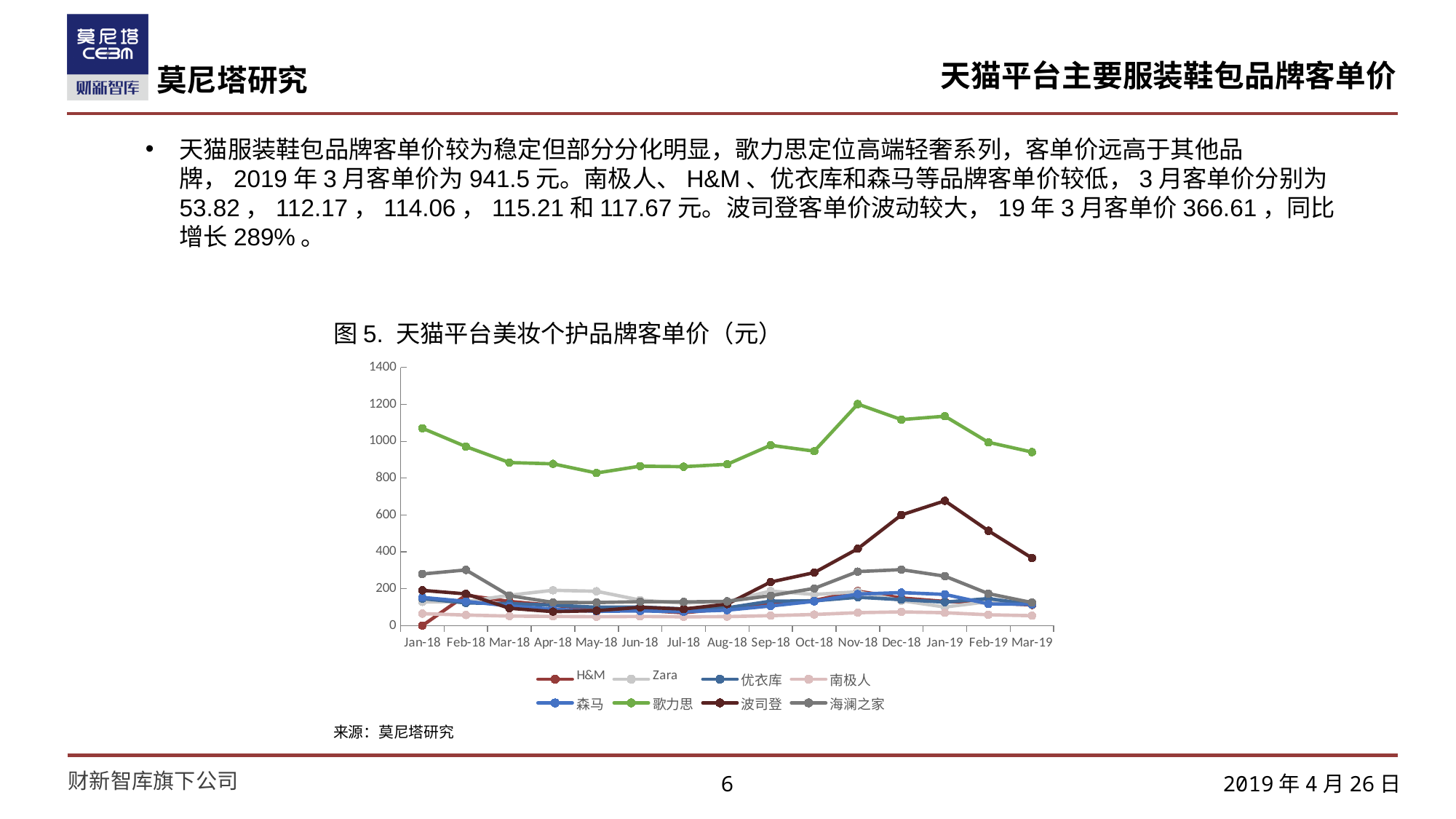

# 天猫平台主要服装鞋包品牌客单价
天猫服装鞋包品牌客单价较为稳定但部分分化明显，歌力思定位高端轻奢系列，客单价远高于其他品牌，2019年3月客单价为941.5元。南极人、H&M、优衣库和森马等品牌客单价较低，3月客单价分别为53.82，112.17，114.06，115.21和117.67元。波司登客单价波动较大，19年3月客单价366.61，同比增长289%。
图5. 天猫平台美妆个护品牌客单价（元）

### Chart

| Category | H&M | Zara | 优衣库 | 南极人 | 森马 | 歌力思 | 波司登 | 海澜之家 |
|---|---|---|---|---|---|---|---|---|
| 43101.0 | 0.0 | 128.4298530513979 | 146.2967009472082 | 64.81661471769326 | 152.898640336876 | 1070.785247432306 | 191.110231114081 | 280.0735978225435 |
| 43132.0 | 165.304347826087 | 129.84922130741 | 123.094283125134 | 57.35187432944938 | 131.3706017746457 | 971.281600708801 | 172.0897062221443 | 301.9351157210544 |
| 43160.0 | 131.1345675600995 | 164.8589832869081 | 119.0208236671251 | 51.66042215856128 | 106.7548340550142 | 884.6529391059481 | 94.1267764836958 | 162.2085803932418 |
| 43191.0 | 109.8884342466463 | 191.4740569378216 | 110.9051306444923 | 49.74683537357506 | 89.40698791265332 | 877.6190476190475 | 75.73871450852505 | 125.7107067766456 |
| 43221.0 | 89.3892392712973 | 186.1341439497941 | 99.69593831307412 | 47.9946174389641 | 77.38945146961213 | 827.9345948691897 | 80.7493017892984 | 125.2104820737381 |
| 43252.0 | 83.82685140882508 | 138.4587041259101 | 100.7997626206437 | 49.49319717631518 | 79.81791970438915 | 865.132580091533 | 99.12574031567905 | 129.8764920486231 |
| 43282.0 | 69.50915967024558 | 121.594557449148 | 90.3582687197296 | 47.78212214871287 | 75.4236687693323 | 862.2354312354311 | 89.79633683754196 | 128.4282382691767 |
| 43313.0 | 92.03705903625898 | 131.1367846989885 | 96.13792802082638 | 48.63828109605662 | 83.94340892084811 | 875.0976144109052 | 116.5688130835623 | 131.5671621824097 |
| 43344.0 | 125.2494046726582 | 187.368515964782 | 132.5417834314016 | 54.0877548718358 | 106.5001606977855 | 978.404304029304 | 236.4586513469372 | 162.4236601401243 |
| 43374.0 | 136.121364782027 | 168.8583573557433 | 134.2702706374606 | 60.18628362274914 | 131.7408476474556 | 946.5800293685757 | 287.3571026411691 | 201.909121877588 |
| 43405.0 | 186.9176127224767 | 183.2060894655071 | 153.8733922665268 | 70.11382709640614 | 171.180341106653 | 1201.832949654689 | 416.7856154605206 | 292.9344983741942 |
| 43435.0 | 149.9209048539275 | 135.047748695419 | 140.6418872306032 | 74.34120491742097 | 179.067677022505 | 1117.652946807056 | 600.413343011603 | 303.5030713396444 |
| 43466.0 | 131.0351453862438 | 100.8785688191208 | 127.5312881739502 | 69.82021035229235 | 169.301212782341 | 1136.181593927894 | 677.2451534993962 | 268.0200586049603 |
| 43497.0 | 123.6989399252078 | 129.6785910153657 | 146.5314161311818 | 58.76164431227783 | 117.6749625275967 | 994.461016028253 | 514.5692935225974 | 173.286529467816 |
| 43525.0 | 112.1738328016192 | 125.9403821552582 | 114.0579607143926 | 53.82280046413373 | 115.2117907879898 | 941.498569612206 | 366.6099009528821 | 124.98189150063 |
来源：莫尼塔研究
6
2019年4月26日